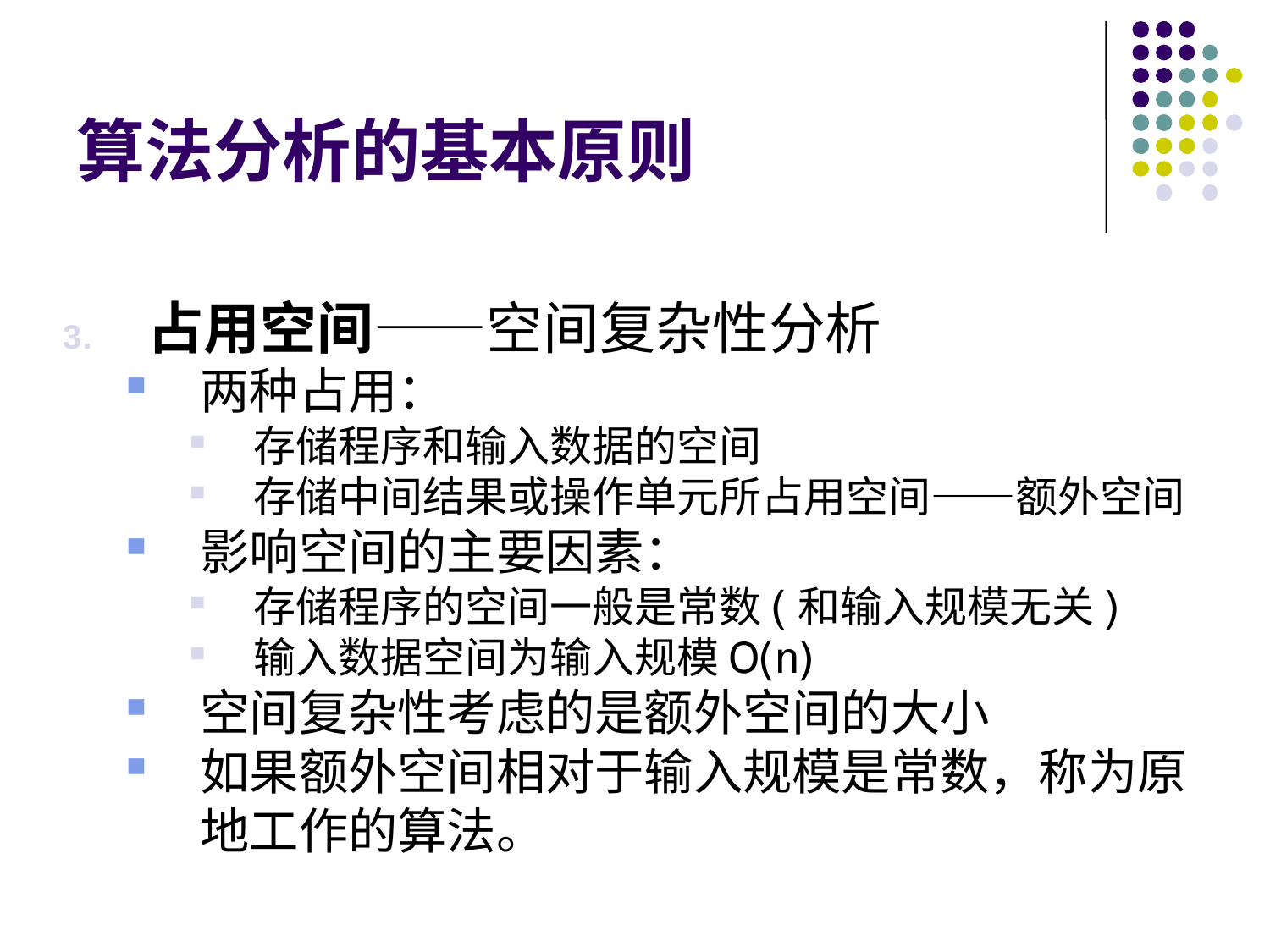

算法分析的基本原则
占用空间——空间复杂性分析
两种占用：
存储程序和输入数据的空间
存储中间结果或操作单元所占用空间——额外空间
影响空间的主要因素：
存储程序的空间一般是常数(和输入规模无关)
输入数据空间为输入规模O(n)
空间复杂性考虑的是额外空间的大小
如果额外空间相对于输入规模是常数，称为原地工作的算法。